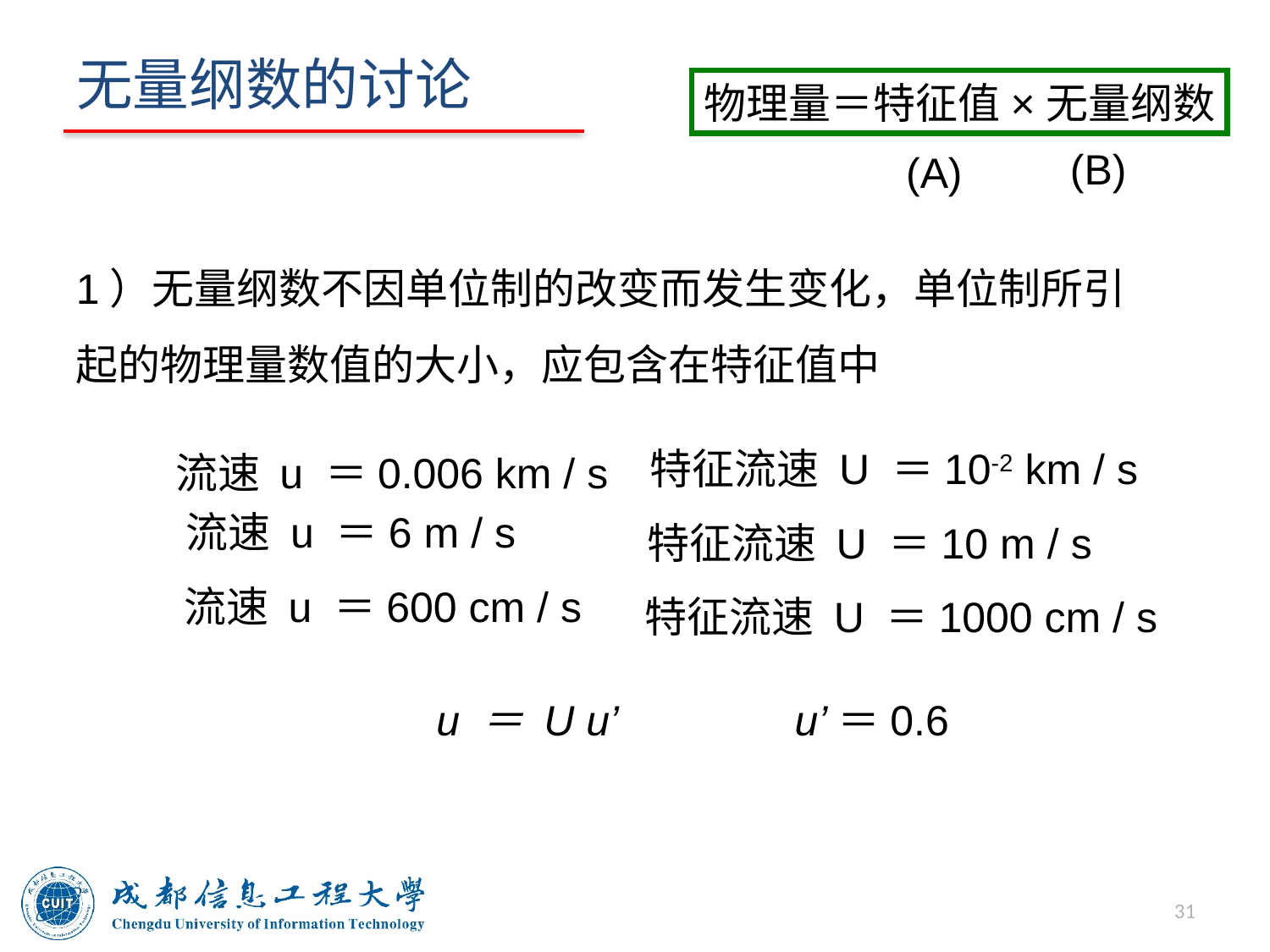

# 无量纲数的讨论
物理量＝特征值×无量纲数
(B)
(A)
1）无量纲数不因单位制的改变而发生变化，单位制所引起的物理量数值的大小，应包含在特征值中
特征流速 U ＝10-2 km / s
流速 u ＝0.006 km / s
流速 u ＝6 m / s
特征流速 U ＝10 m / s
流速 u ＝600 cm / s
特征流速 U ＝1000 cm / s
u ＝ U u’
u’＝0.6
31